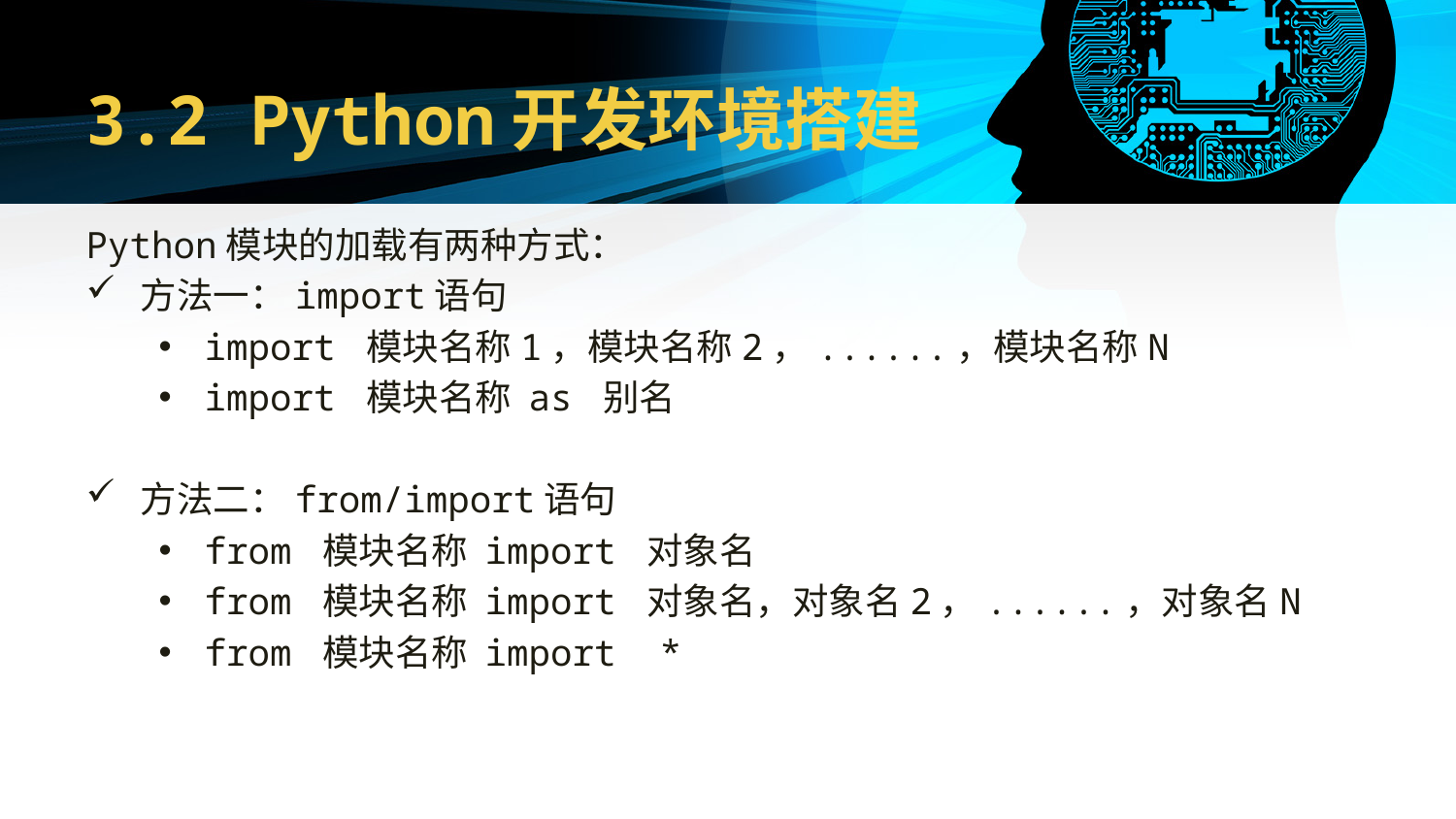

# 3.2 Python开发环境搭建
Python模块的加载有两种方式：
方法一：import语句
import 模块名称1，模块名称2，......，模块名称N
import 模块名称 as 别名

方法二：from/import语句
from 模块名称 import 对象名
from 模块名称 import 对象名，对象名2，......，对象名N
from 模块名称 import  *